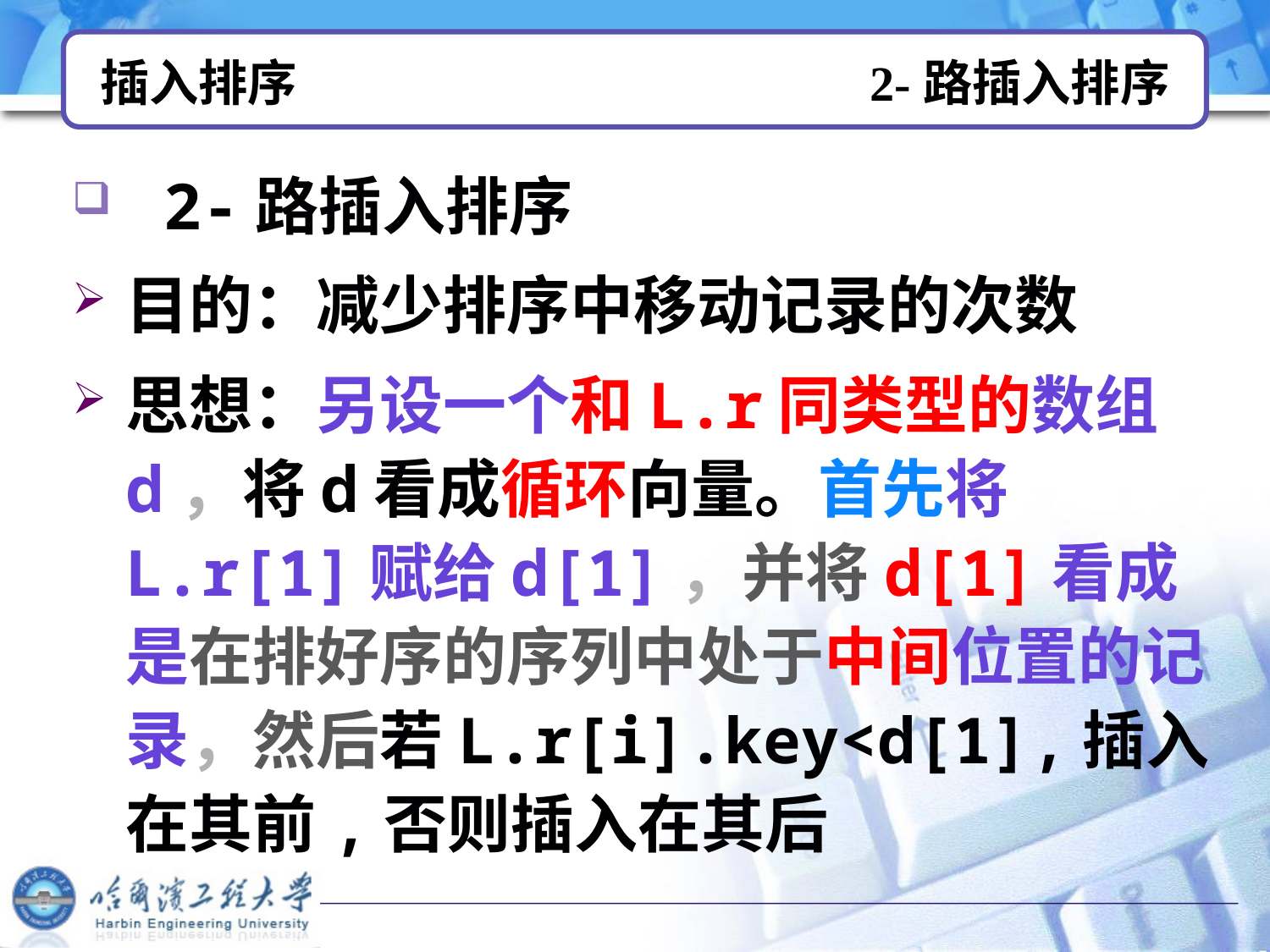

# 插入排序                                                  2-路插入排序
 2-路插入排序
目的：减少排序中移动记录的次数
思想：另设一个和L.r同类型的数组d，将d看成循环向量。首先将L.r[1]赋给d[1]，并将d[1]看成是在排好序的序列中处于中间位置的记录，然后若L.r[i].key<d[1],插入在其前,否则插入在其后